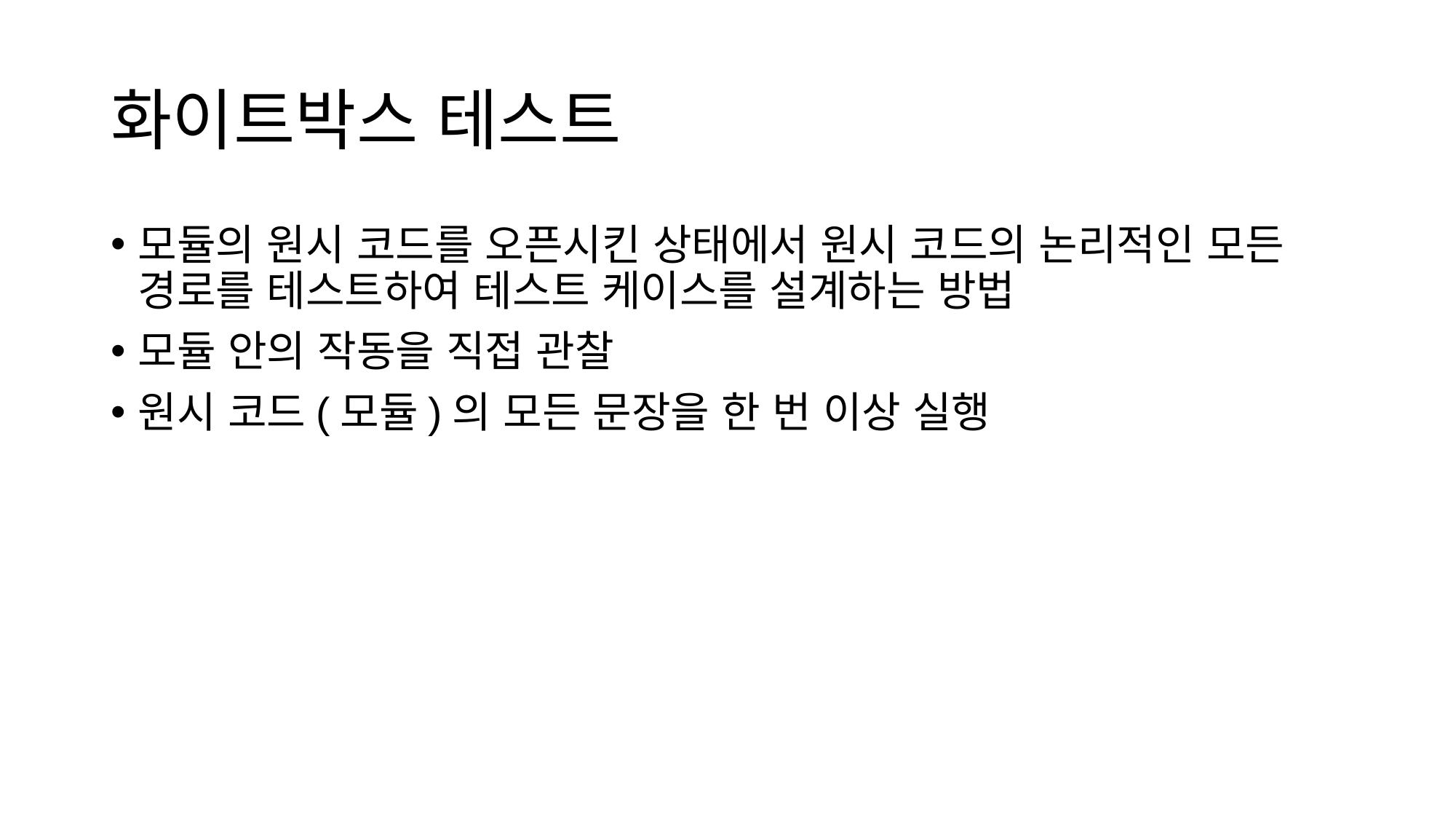

# 화이트박스 테스트
모듈의 원시 코드를 오픈시킨 상태에서 원시 코드의 논리적인 모든 경로를 테스트하여 테스트 케이스를 설계하는 방법
모듈 안의 작동을 직접 관찰
원시 코드(모듈)의 모든 문장을 한 번 이상 실행